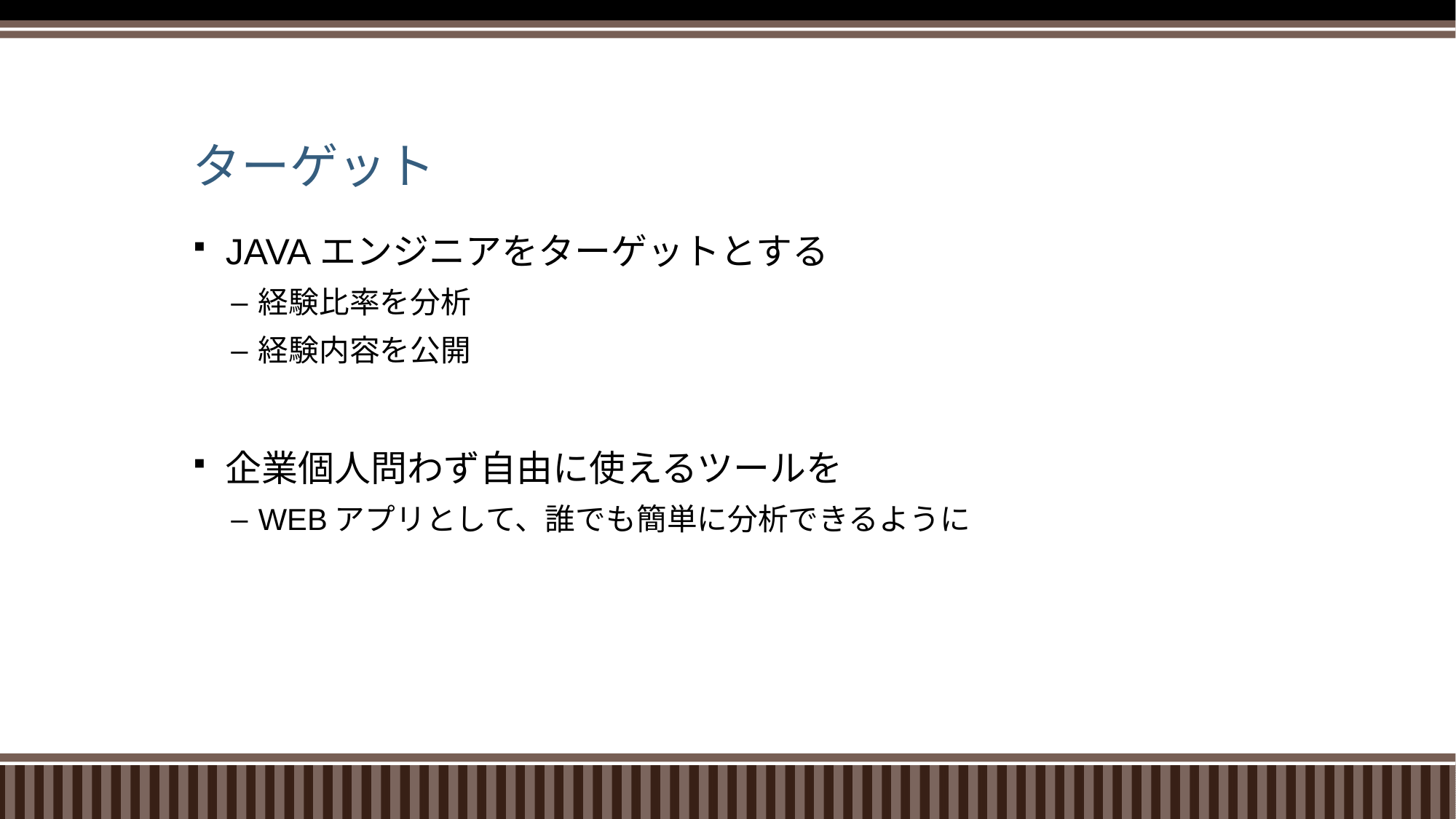

# ターゲット
JAVAエンジニアをターゲットとする
経験比率を分析
経験内容を公開

企業個人問わず自由に使えるツールを
WEBアプリとして、誰でも簡単に分析できるように